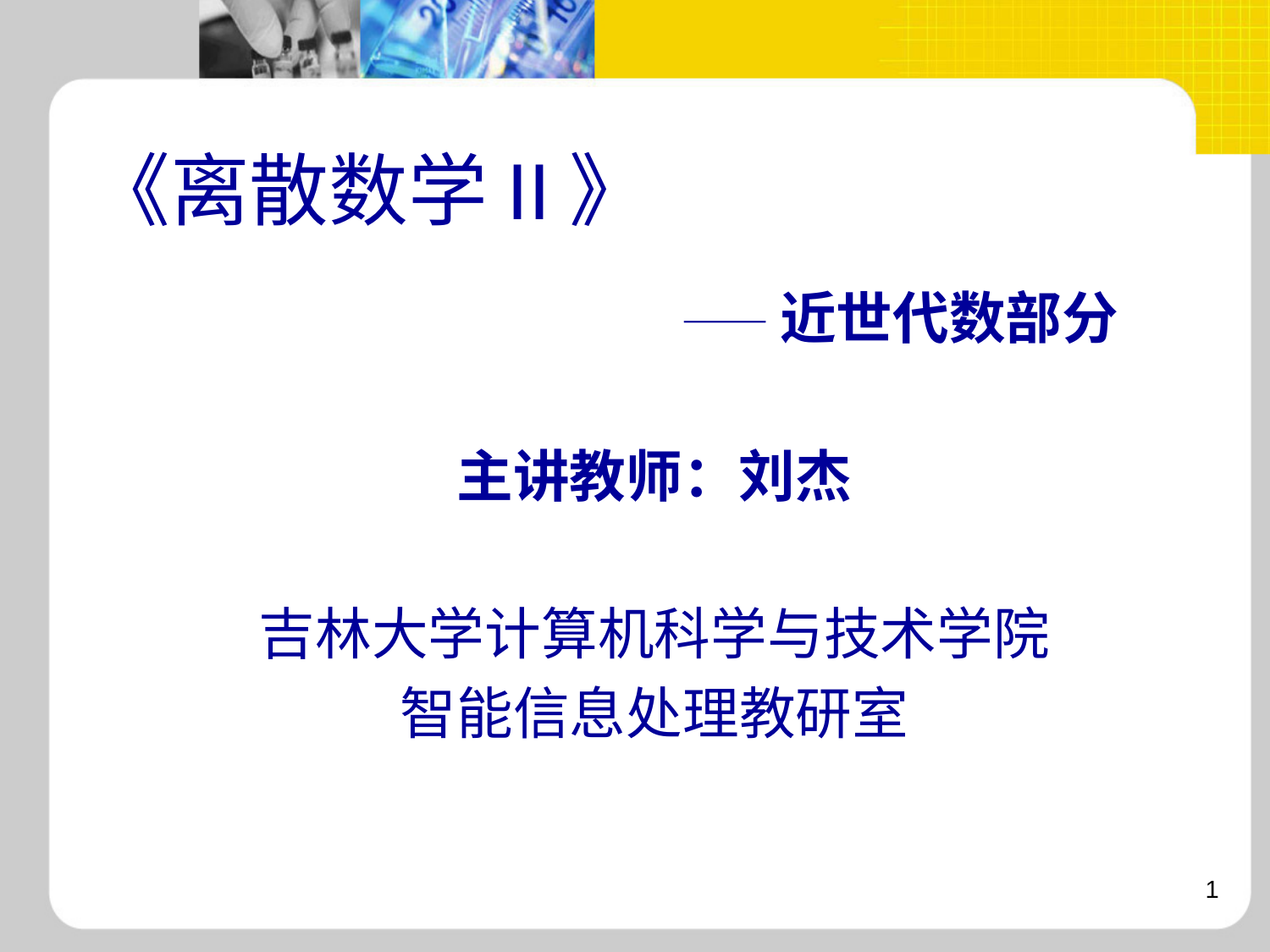

《离散数学II》
                                        ——近世代数部分

主讲教师：刘杰

吉林大学计算机科学与技术学院
智能信息处理教研室

1